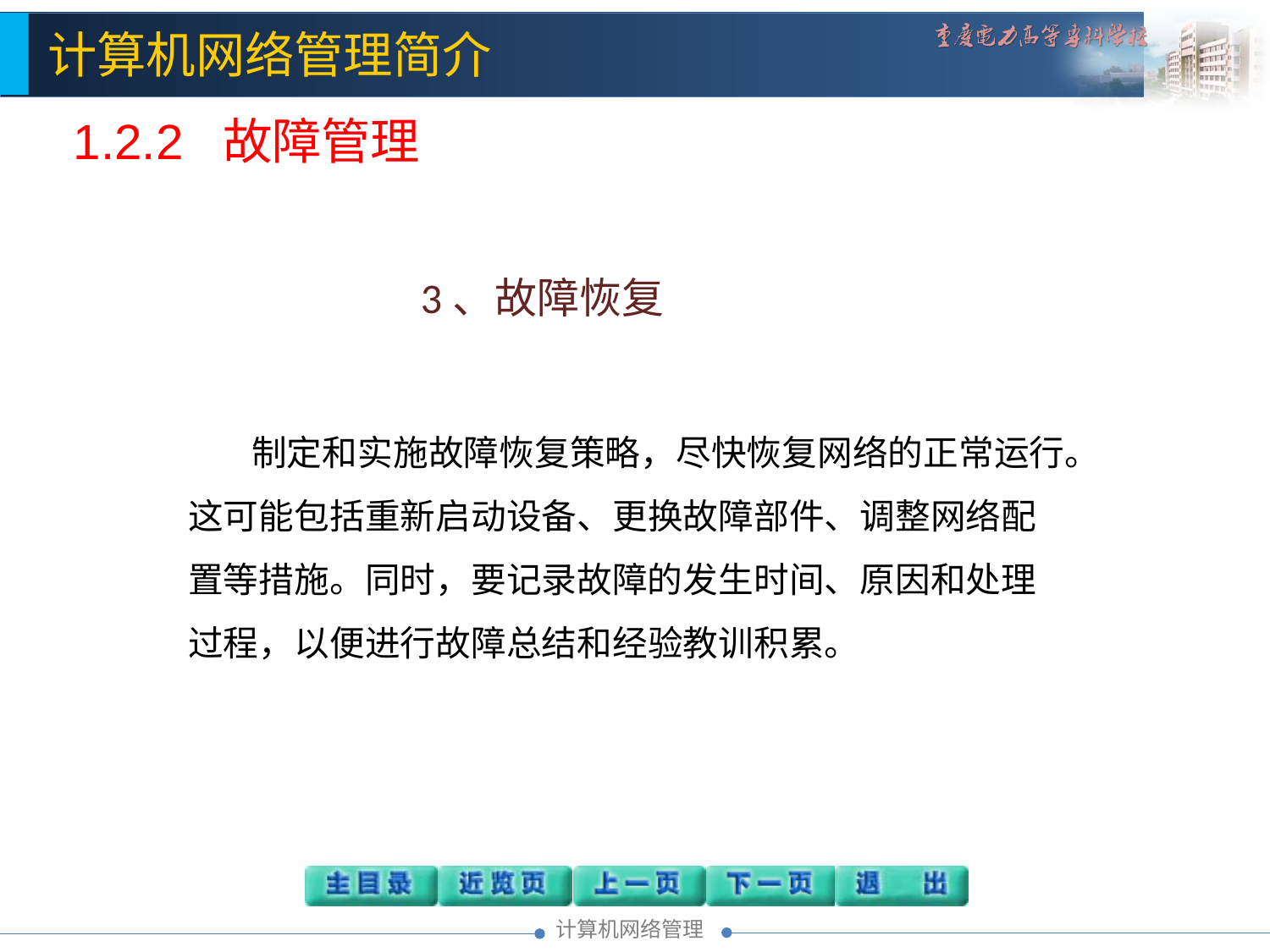

1.2.2  故障管理
3、故障恢复
制定和实施故障恢复策略，尽快恢复网络的正常运行。这可能包括重新启动设备、更换故障部件、调整网络配置等措施。同时，要记录故障的发生时间、原因和处理过程，以便进行故障总结和经验教训积累。